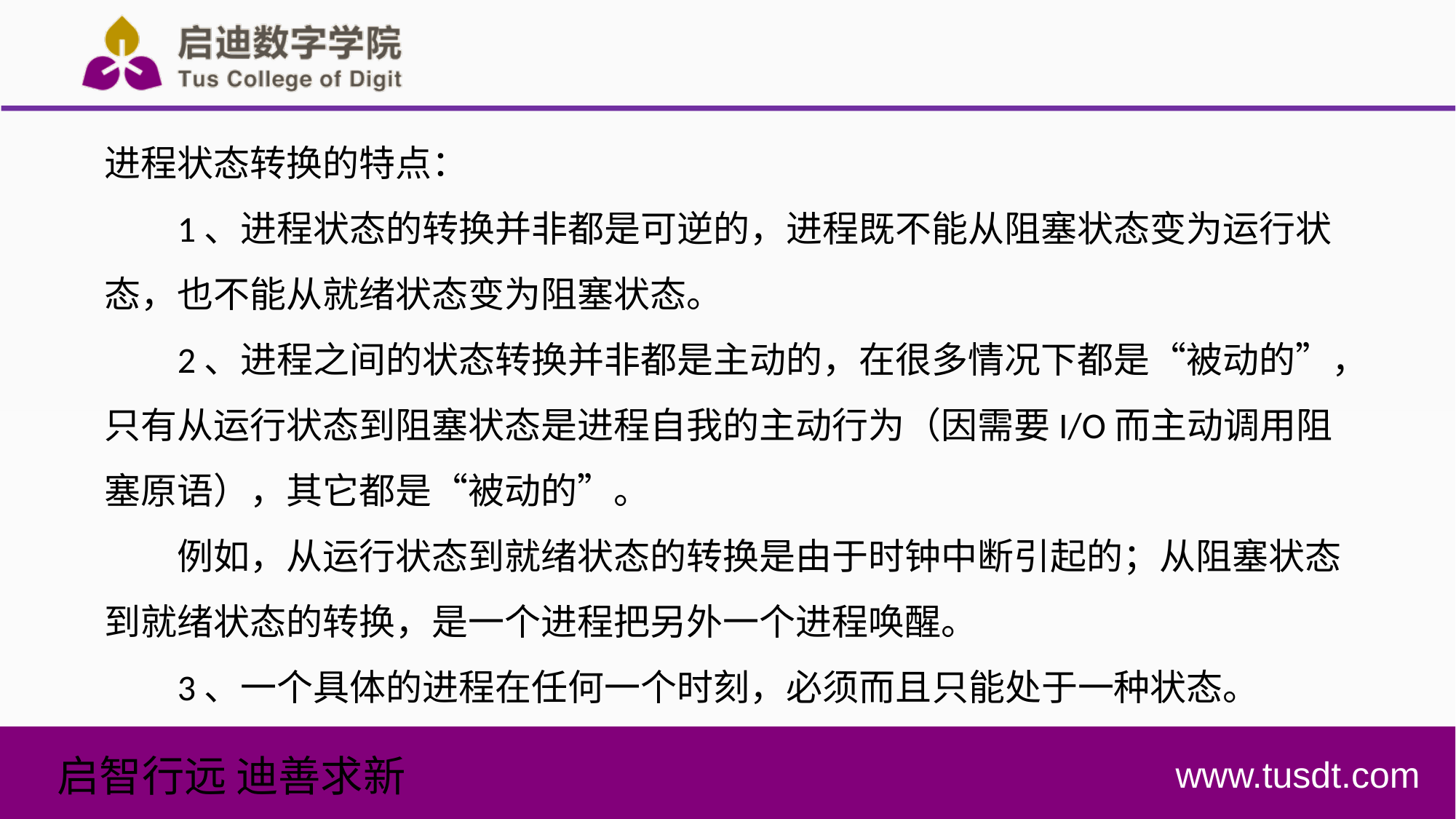

进程状态转换的特点：
1、进程状态的转换并非都是可逆的，进程既不能从阻塞状态变为运行状态，也不能从就绪状态变为阻塞状态。
2、进程之间的状态转换并非都是主动的，在很多情况下都是“被动的”，只有从运行状态到阻塞状态是进程自我的主动行为（因需要I/O而主动调用阻塞原语），其它都是“被动的”。
例如，从运行状态到就绪状态的转换是由于时钟中断引起的；从阻塞状态到就绪状态的转换，是一个进程把另外一个进程唤醒。
3、一个具体的进程在任何一个时刻，必须而且只能处于一种状态。